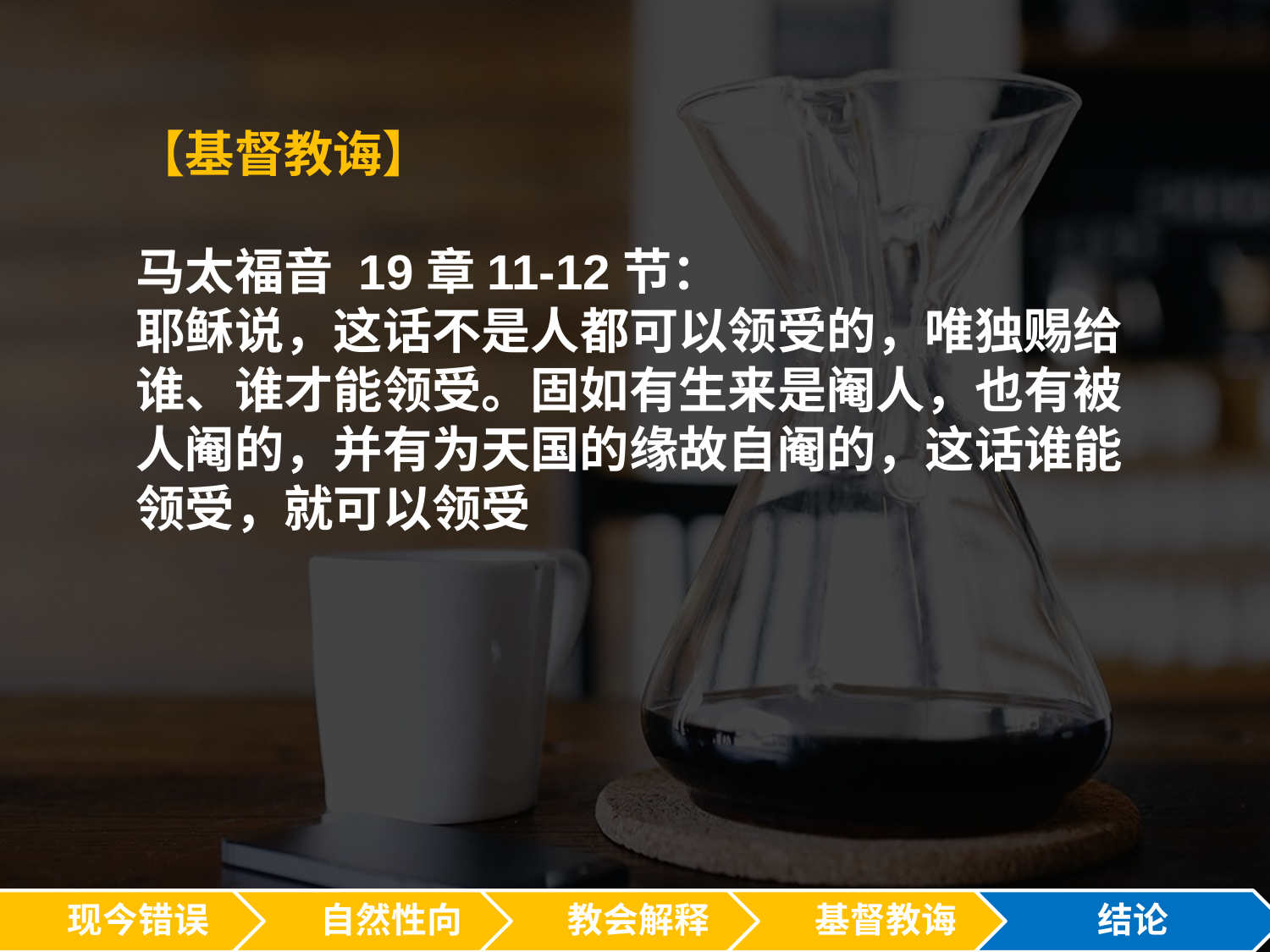

【基督教诲】

马太福音 19章11-12节：
耶稣说，这话不是人都可以领受的，唯独赐给谁、谁才能领受。固如有生来是阉人，也有被人阉的，并有为天国的缘故自阉的，这话谁能领受，就可以领受

现今错误
自然性向
教会解释
基督教诲
结论